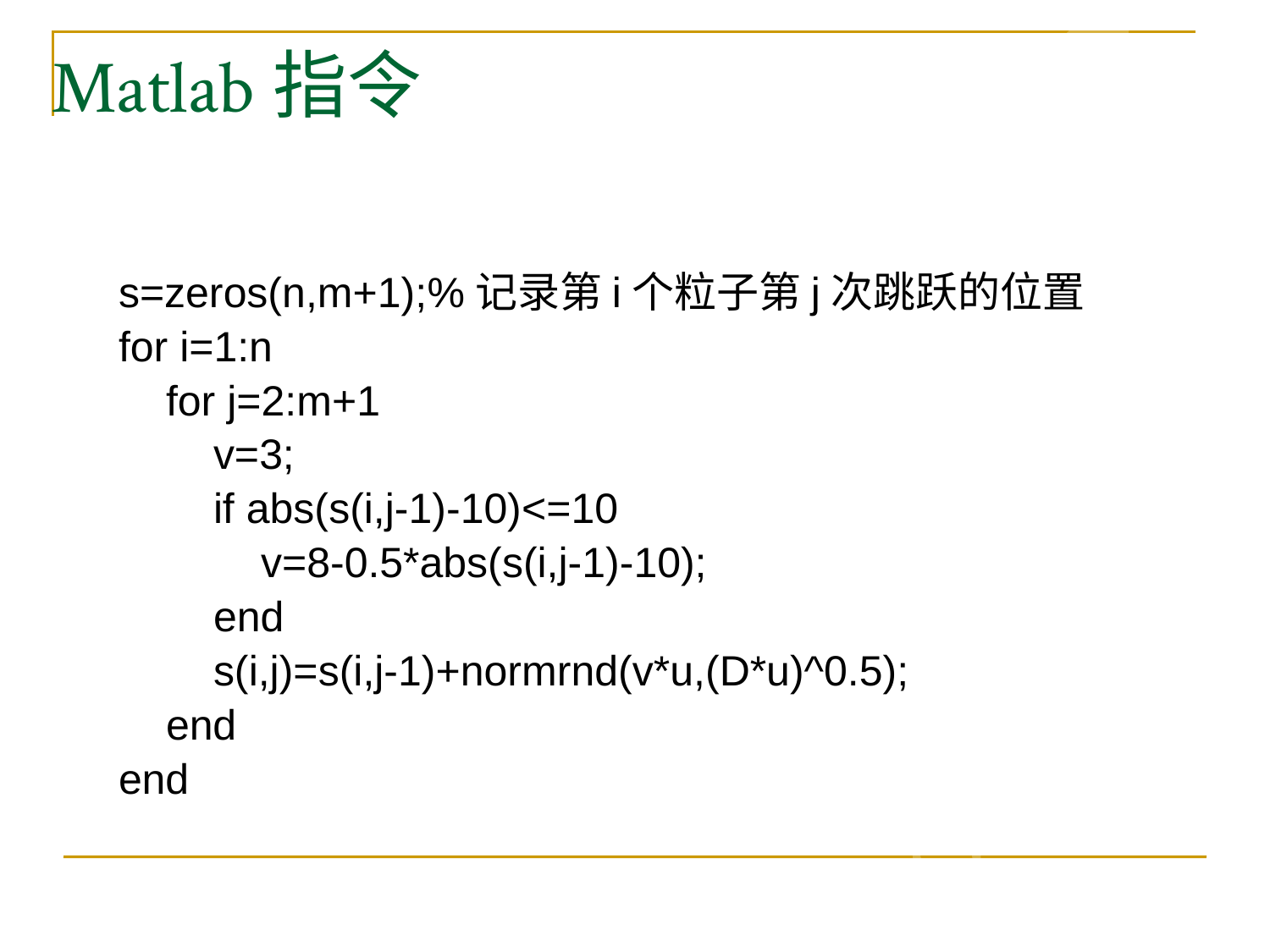

# Matlab指令
s=zeros(n,m+1);%记录第i个粒子第j次跳跃的位置
for i=1:n
    for j=2:m+1
        v=3;
        if abs(s(i,j-1)-10)<=10
            v=8-0.5*abs(s(i,j-1)-10);
        end
        s(i,j)=s(i,j-1)+normrnd(v*u,(D*u)^0.5);
    end
end